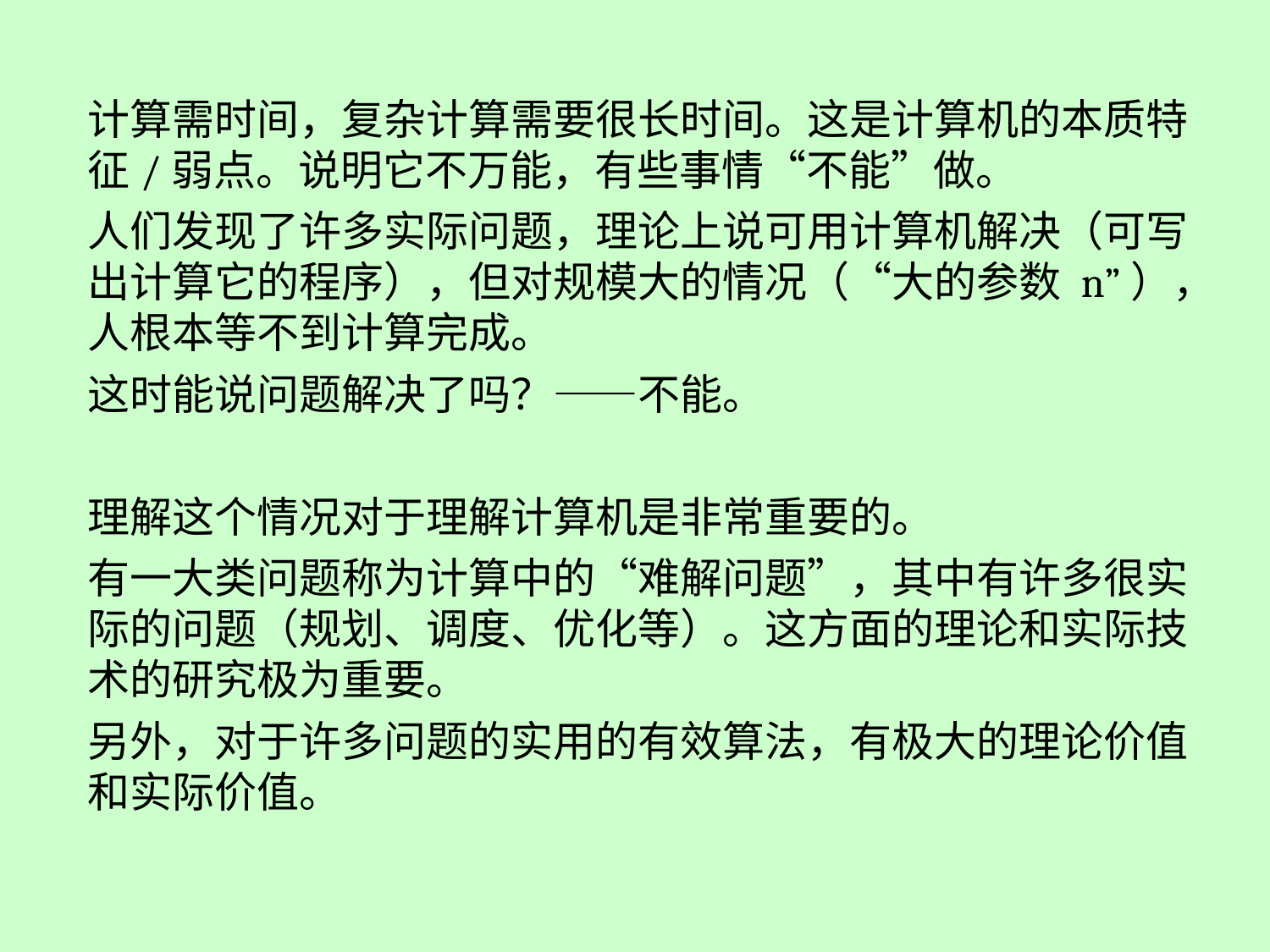

计算需时间，复杂计算需要很长时间。这是计算机的本质特征/弱点。说明它不万能，有些事情“不能”做。
人们发现了许多实际问题，理论上说可用计算机解决（可写出计算它的程序），但对规模大的情况（“大的参数 n”），人根本等不到计算完成。
这时能说问题解决了吗？——不能。

理解这个情况对于理解计算机是非常重要的。
有一大类问题称为计算中的“难解问题”，其中有许多很实际的问题（规划、调度、优化等）。这方面的理论和实际技术的研究极为重要。
另外，对于许多问题的实用的有效算法，有极大的理论价值和实际价值。
97